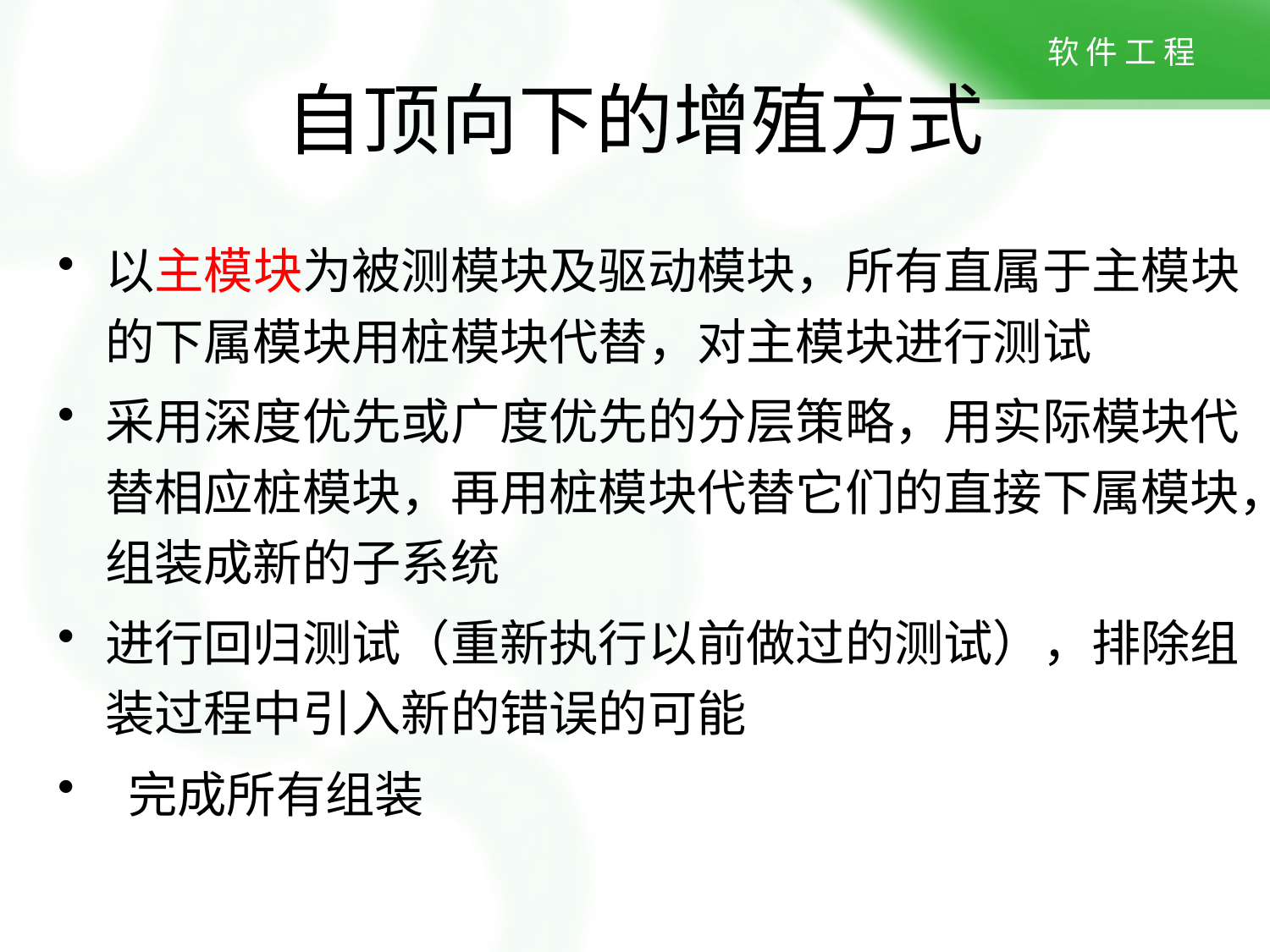

# 自顶向下的增殖方式
以主模块为被测模块及驱动模块，所有直属于主模块的下属模块用桩模块代替，对主模块进行测试
采用深度优先或广度优先的分层策略，用实际模块代替相应桩模块，再用桩模块代替它们的直接下属模块，组装成新的子系统
进行回归测试（重新执行以前做过的测试），排除组装过程中引入新的错误的可能
 完成所有组装